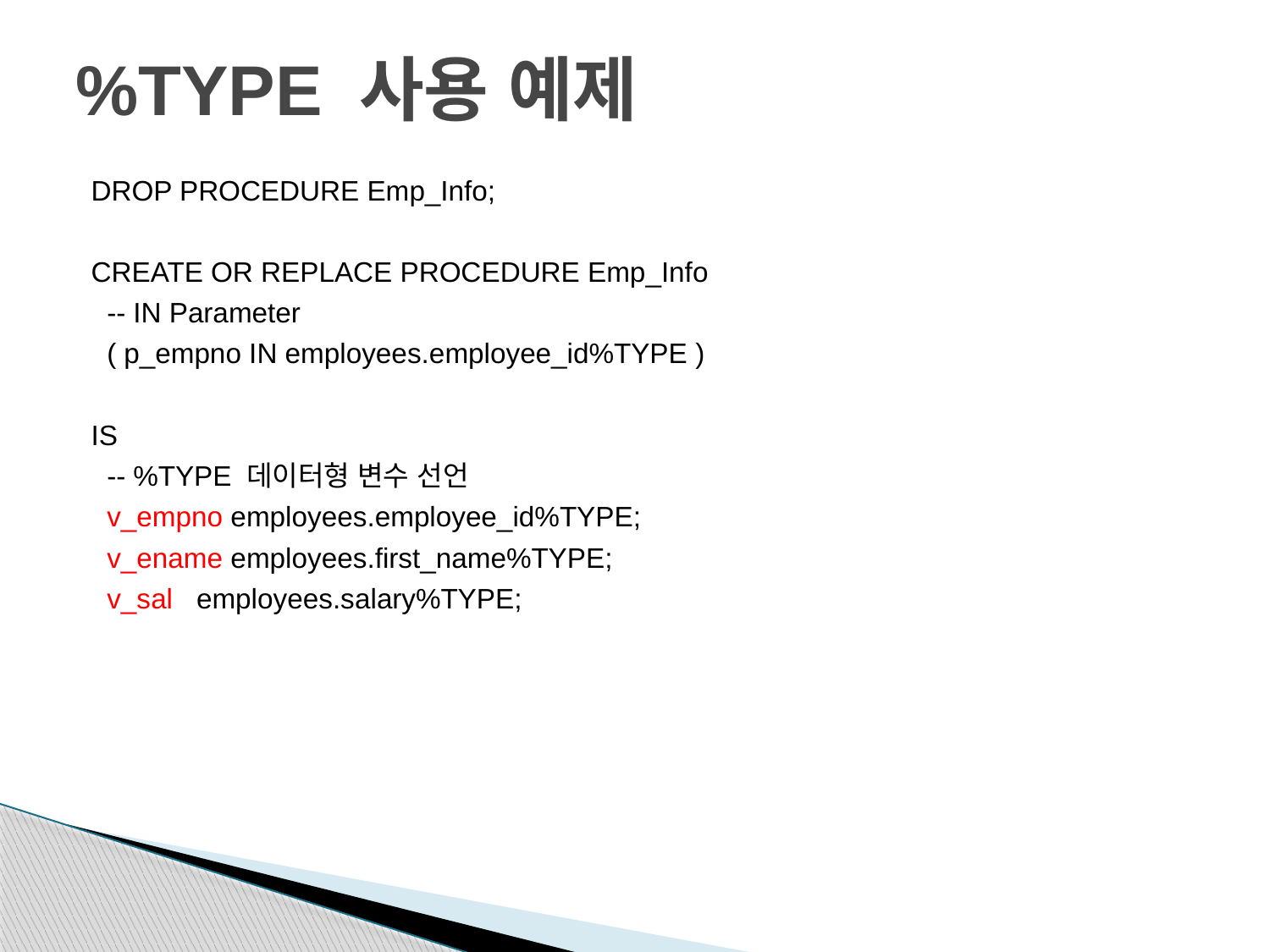

# %TYPE 사용 예제
DROP PROCEDURE Emp_Info;

CREATE OR REPLACE PROCEDURE Emp_Info
  -- IN Parameter
  ( p_empno IN employees.employee_id%TYPE )

IS
  -- %TYPE 데이터형 변수 선언
  v_empno employees.employee_id%TYPE;
  v_ename employees.first_name%TYPE;
  v_sal   employees.salary%TYPE;